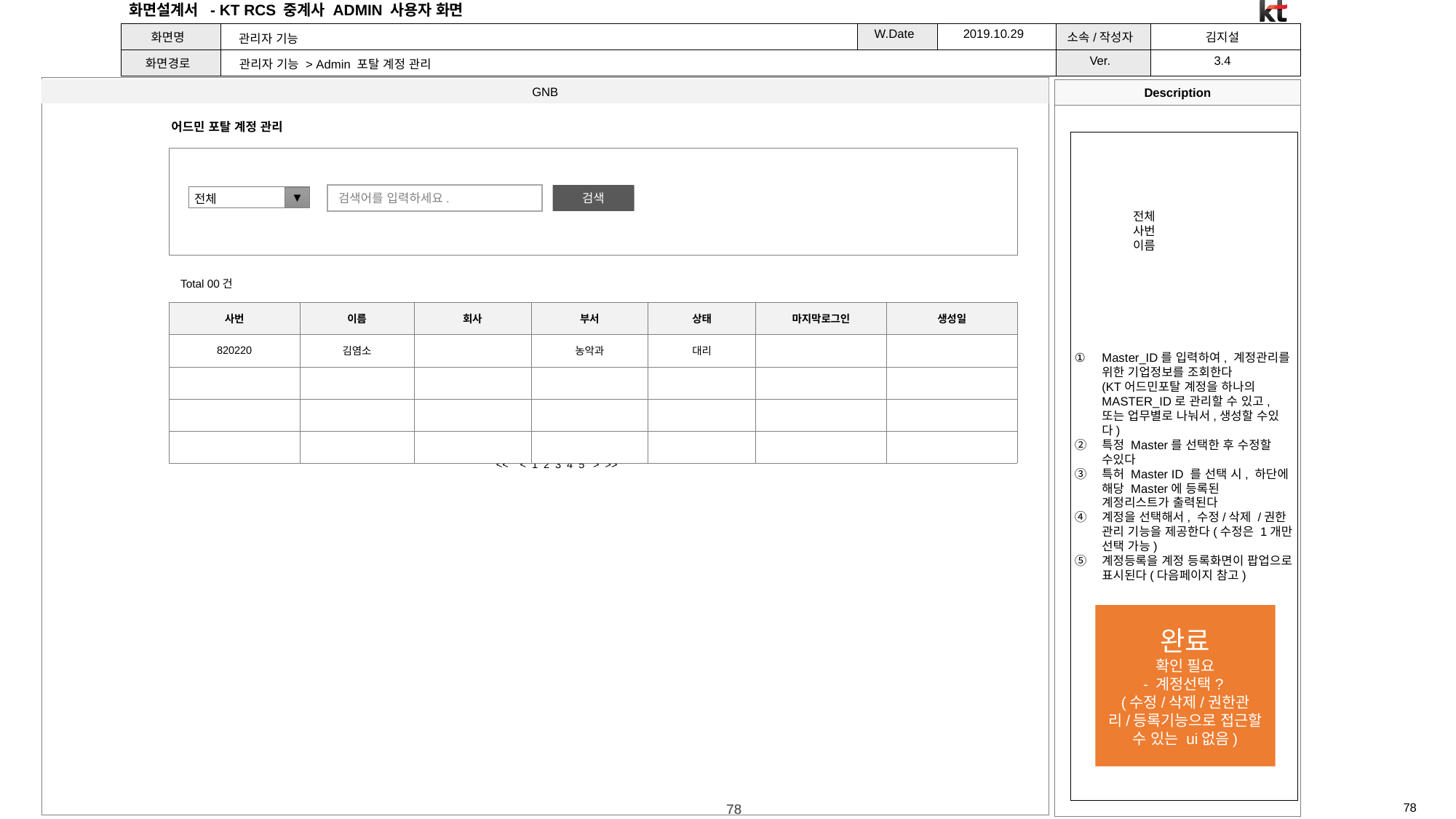

관리자 기능
관리자 기능 > Admin 포탈 계정 관리
어드민 포탈 계정 관리
Master_ID를 입력하여, 계정관리를 위한 기업정보를 조회한다
(KT어드민포탈 계정을 하나의 MASTER_ID로 관리할 수 있고, 또는 업무별로 나눠서,생성할 수있다)
특정 Master를 선택한 후 수정할 수있다
특허 Master ID 를 선택 시, 하단에 해당 Master에 등록된  계정리스트가 출력된다
계정을 선택해서, 수정/삭제 /권한 관리 기능을 제공한다(수정은 1개만 선택 가능)
계정등록을 계정 등록화면이 팝업으로 표시된다(다음페이지 참고)

검색어를 입력하세요.
검색
전체
▼
전체
사번
이름
Total 00건
| 사번 | 이름 | 회사 | 부서 | 상태 | 마지막로그인 | 생성일 |
| --- | --- | --- | --- | --- | --- | --- |
| 820220 | 김염소 |  | 농악과 | 대리 |  |  |
|  |  |  |  |  |  |  |
|  |  |  |  |  |  |  |
|  |  |  |  |  |  |  |

<<    <  1  2  3  4  5   >  >>
완료
확인 필요
- 계정선택?
(수정/삭제/권한관리/등록기능으로 접근할 수 있는 ui없음)